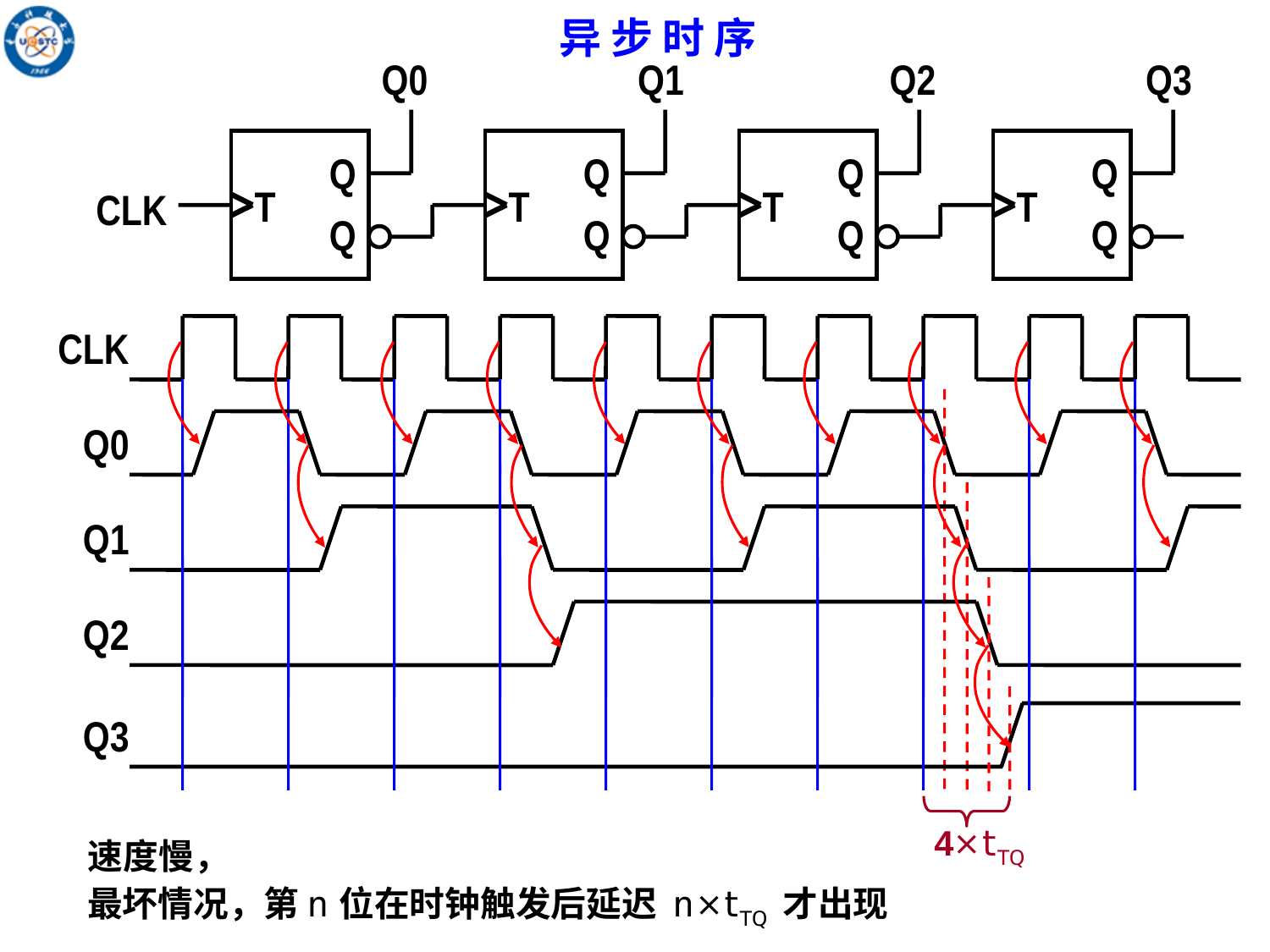

异 步 时 序
Q0
Q1
Q2
Q3

Q
Q
Q
Q
Q
Q
Q
Q
T

T

T

T

CLK

CLK

Q0

Q1

Q2

Q3

4×tTQ
速度慢，
最坏情况，第n位在时钟触发后延迟 n×tTQ 才出现